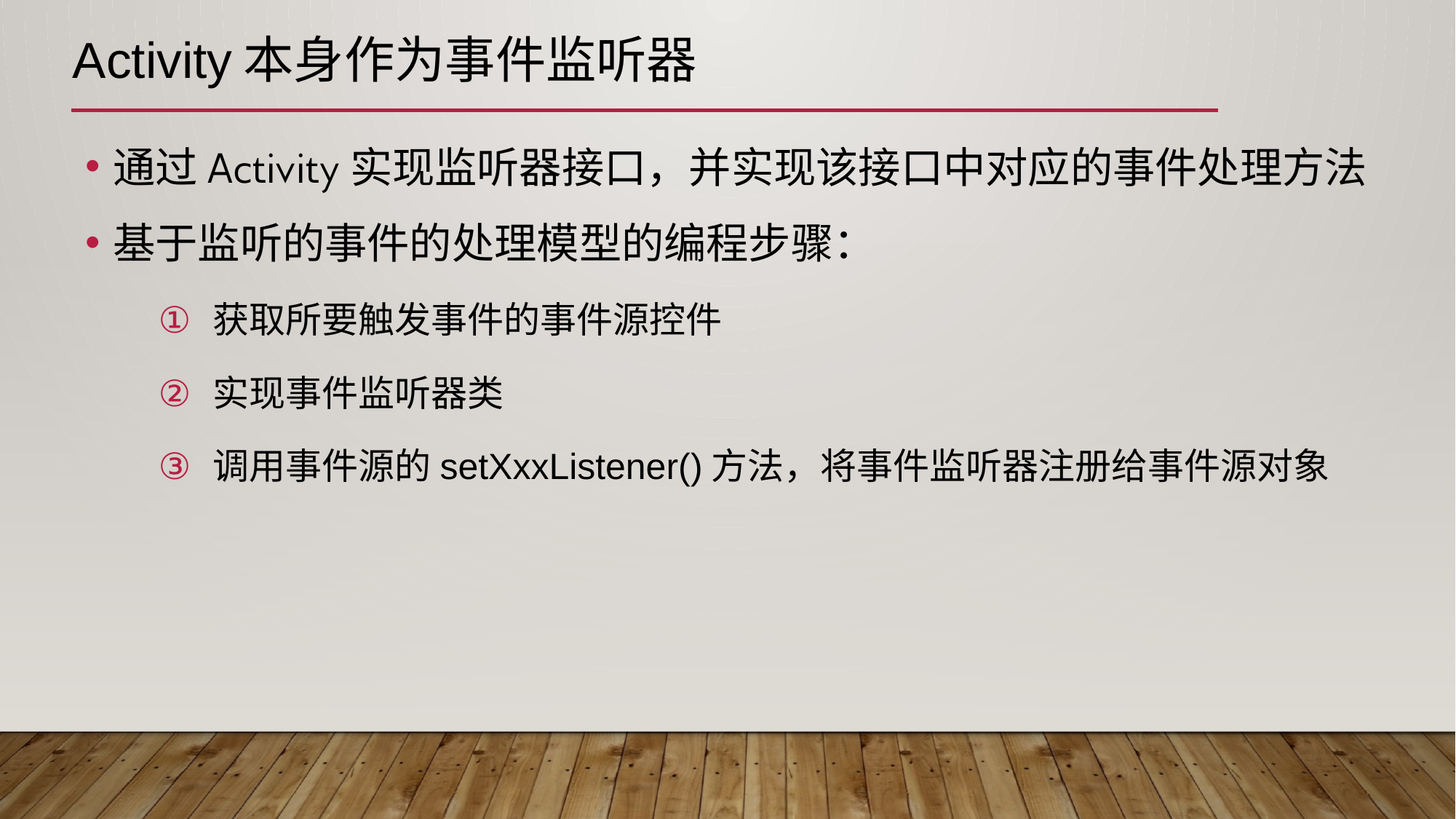

# Activity本身作为事件监听器
通过Activity实现监听器接口，并实现该接口中对应的事件处理方法
基于监听的事件的处理模型的编程步骤：
获取所要触发事件的事件源控件
实现事件监听器类
调用事件源的setXxxListener()方法，将事件监听器注册给事件源对象